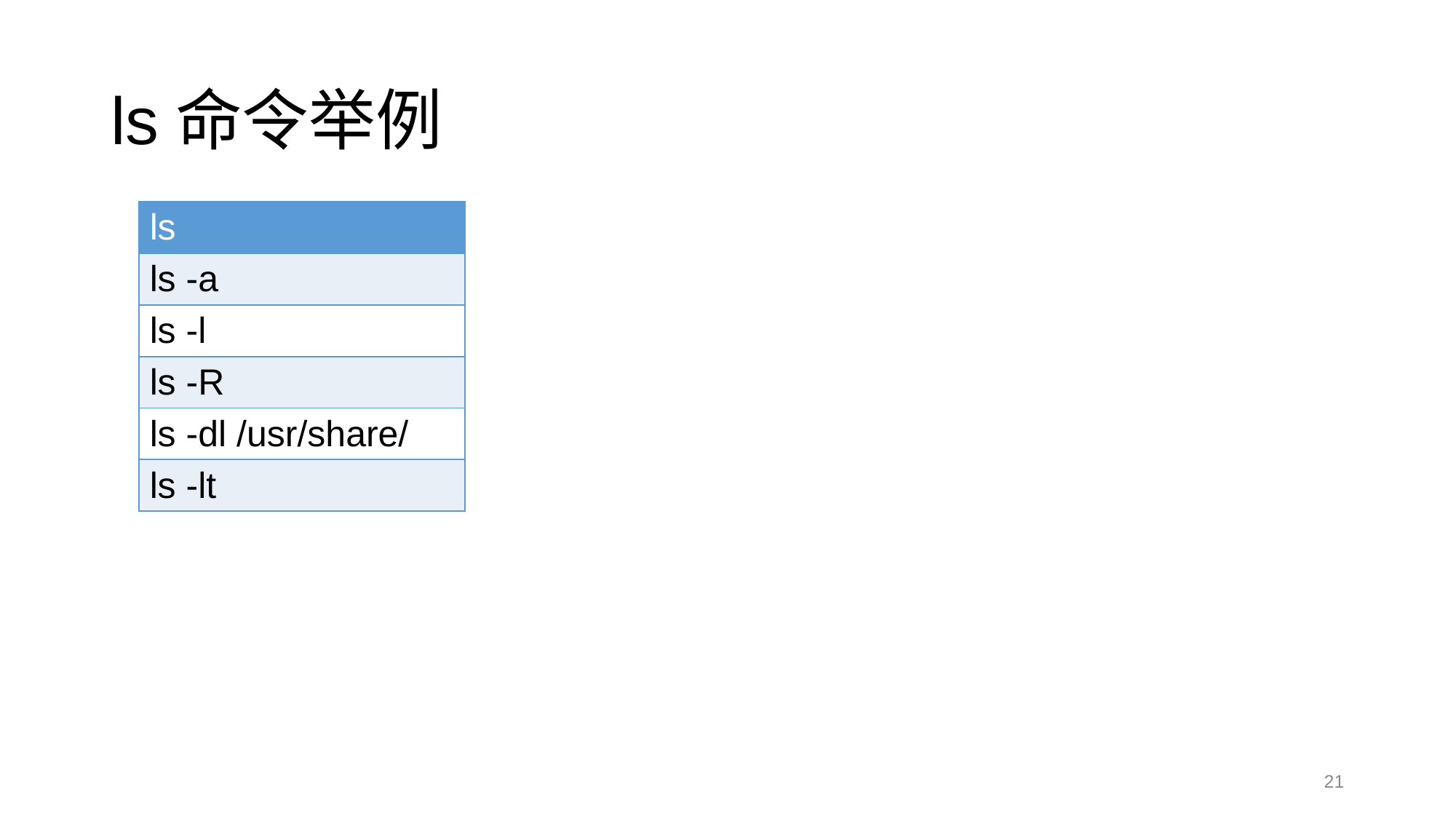

# ls命令举例
| ls |
| --- |
| ls -a |
| ls -l |
| ls -R |
| ls -dl /usr/share/ |
| ls -lt |
21